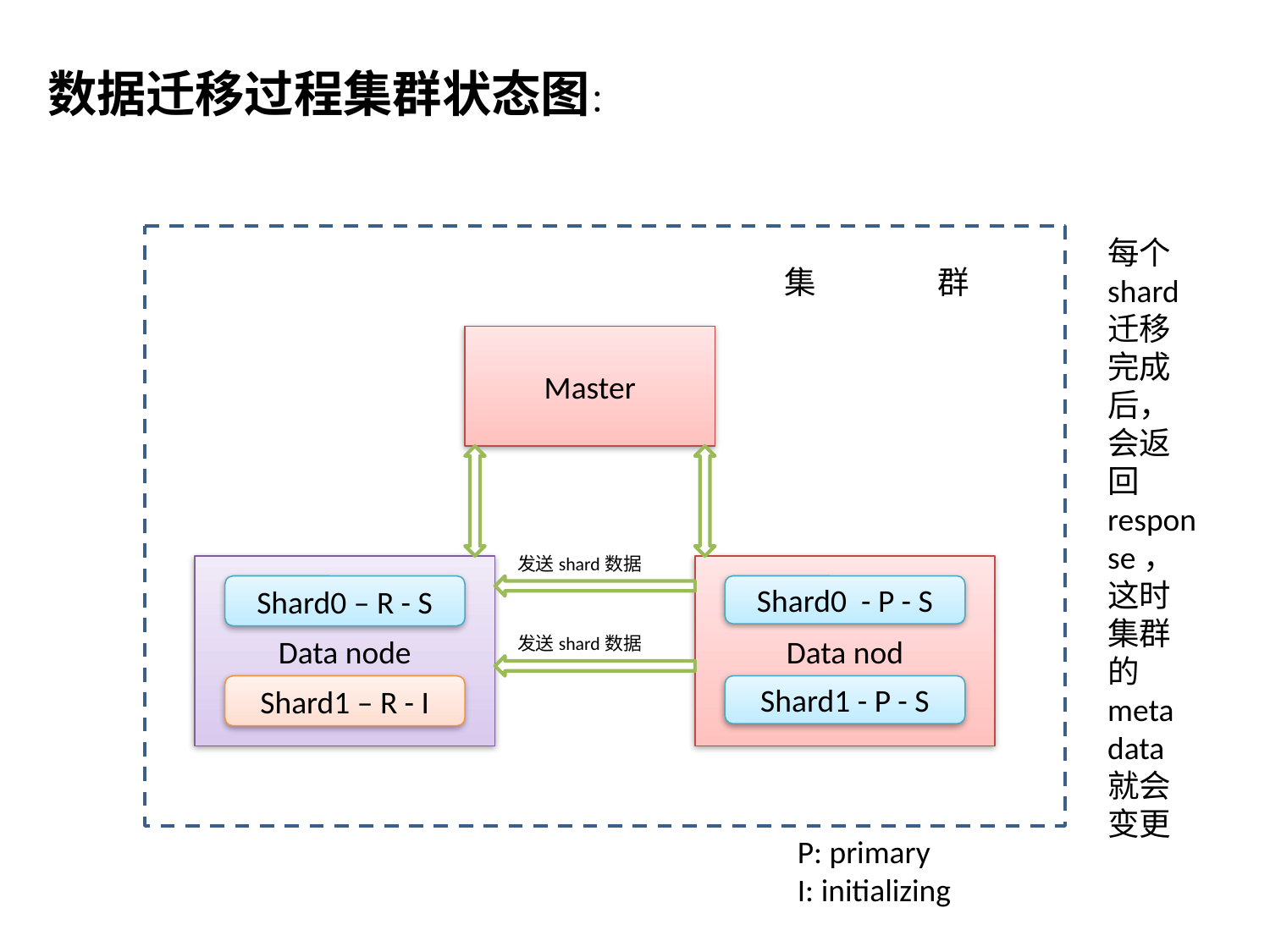

数据迁移过程集群状态图：

每个shard迁移完成后，会返回response，这时集群的meta data就会变更
           集                 群
Master

发送shard数据
Data node
Data nod
Shard0 – R - S

Shard0  - P - S
发送shard数据

Shard1 – R - I
Shard1 - P - S
P: primary
I: initializing